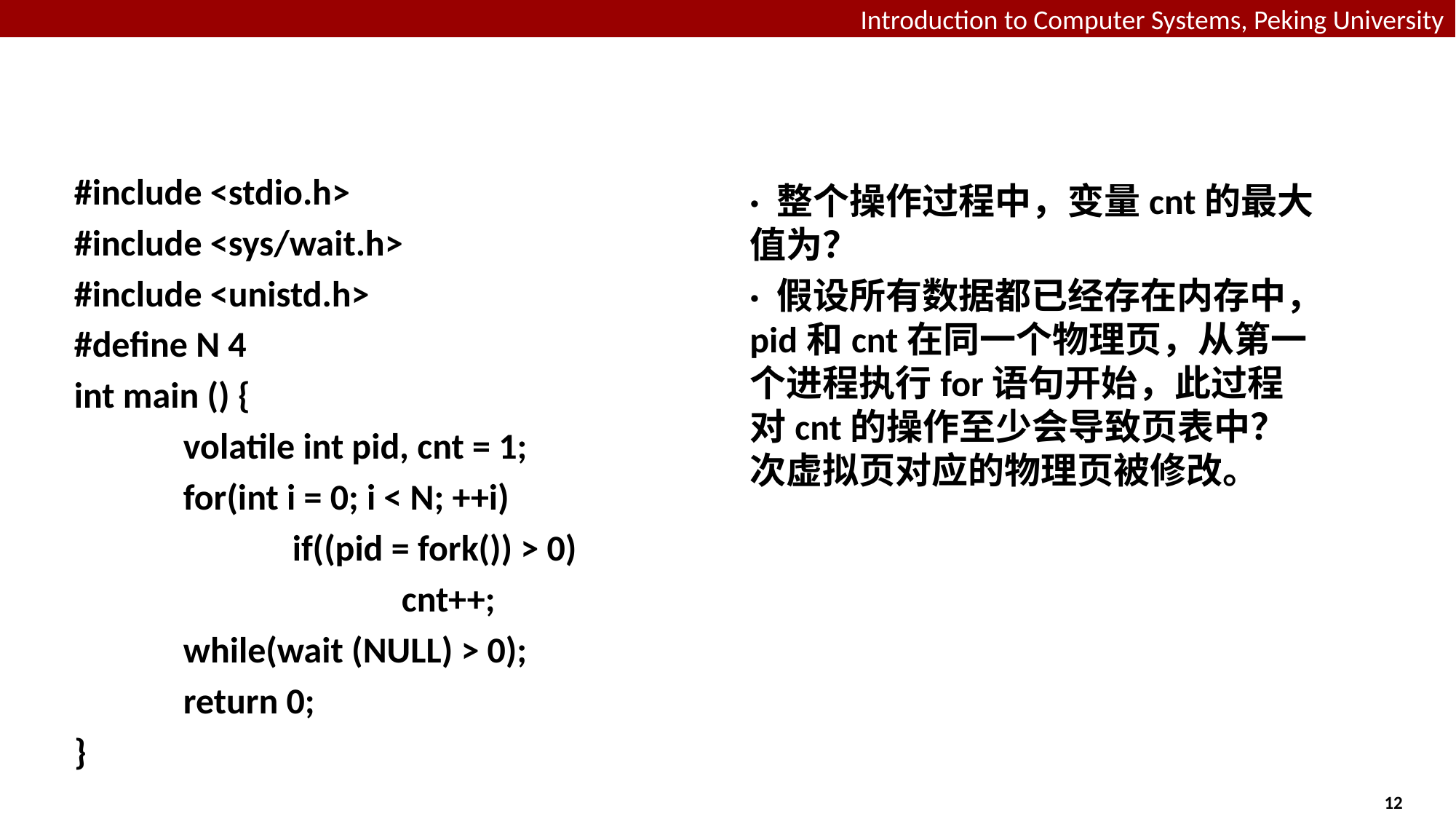

#
#include <stdio.h>
#include <sys/wait.h>
#include <unistd.h>
#define N 4
int main () {
	volatile int pid, cnt = 1;
	for(int i = 0; i < N; ++i)
		if((pid = fork()) > 0)
			cnt++;
	while(wait (NULL) > 0);
	return 0;
}
· 整个操作过程中，变量cnt的最大值为？
· 假设所有数据都已经存在内存中，pid和cnt在同一个物理页，从第一个进程执行for语句开始，此过程对cnt的操作至少会导致页表中？次虚拟页对应的物理页被修改。